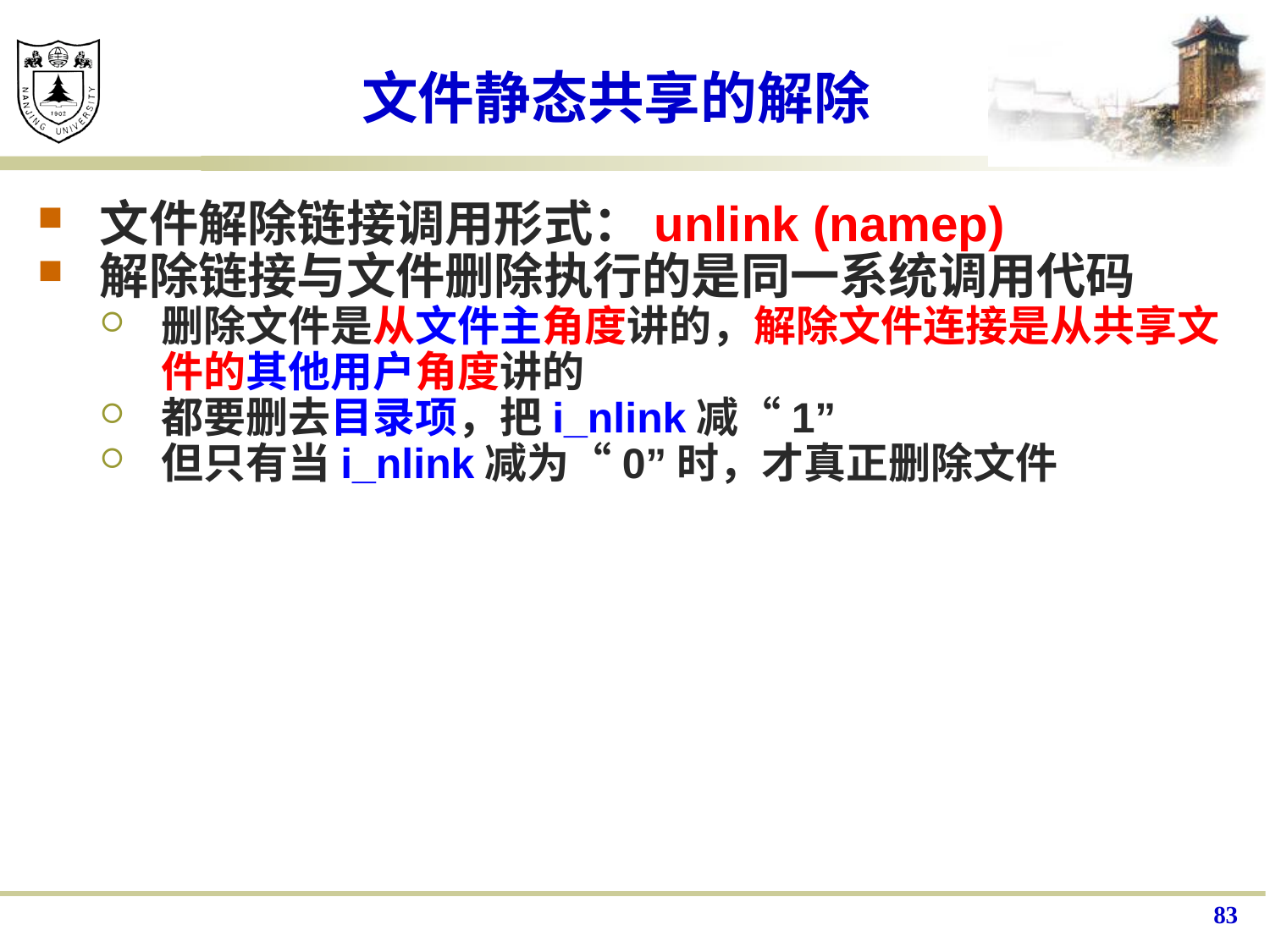

# 文件静态共享的解除
文件解除链接调用形式：unlink (namep)
解除链接与文件删除执行的是同一系统调用代码
删除文件是从文件主角度讲的，解除文件连接是从共享文件的其他用户角度讲的
都要删去目录项，把i_nlink减“1”
但只有当i_nlink减为“0”时，才真正删除文件

83